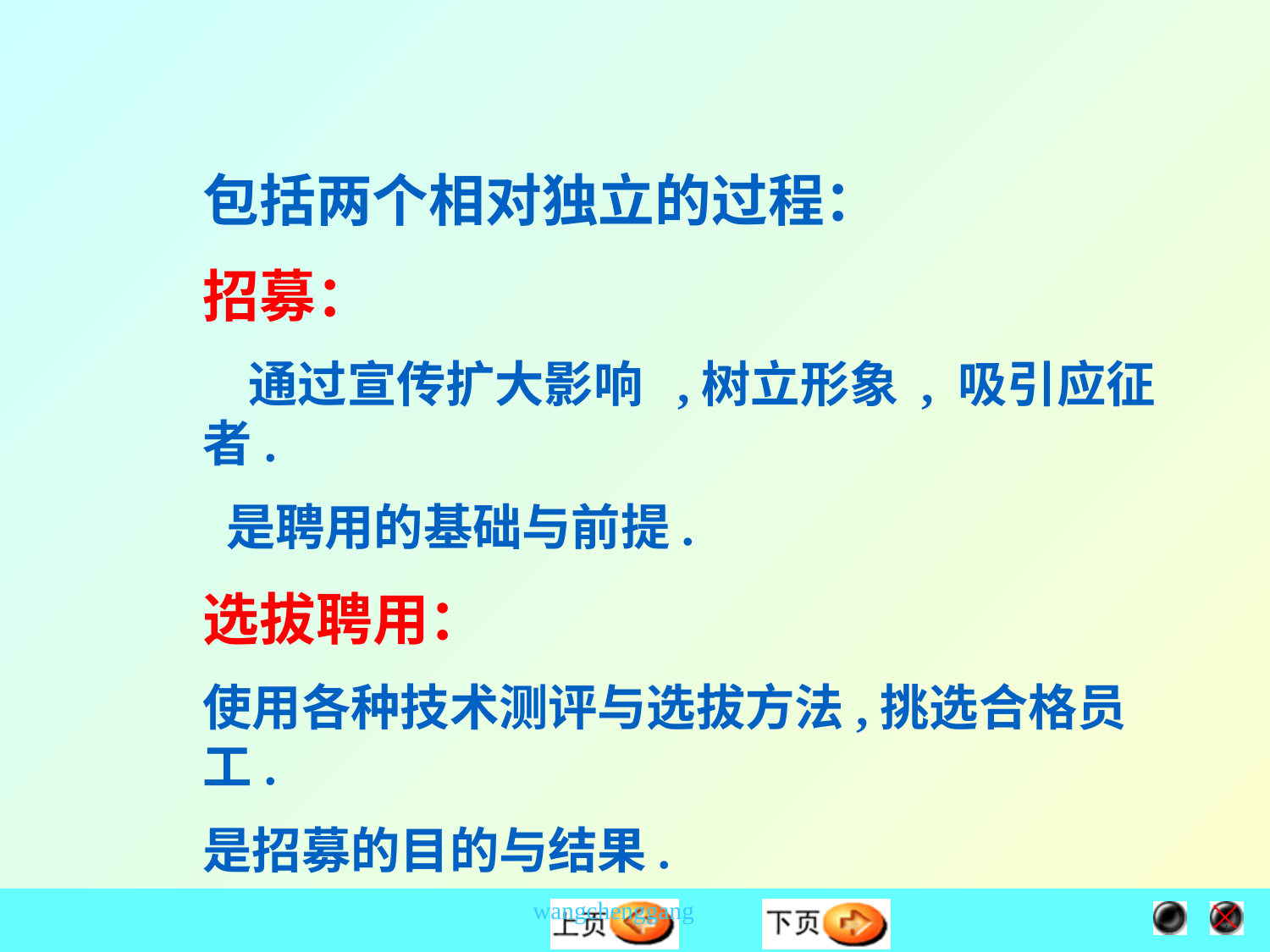

包括两个相对独立的过程：
招募：
   通过宣传扩大影响  ,树立形象 , 吸引应征者.
 是聘用的基础与前提.
选拔聘用：
使用各种技术测评与选拔方法,挑选合格员工.
是招募的目的与结果.

wangchenggang